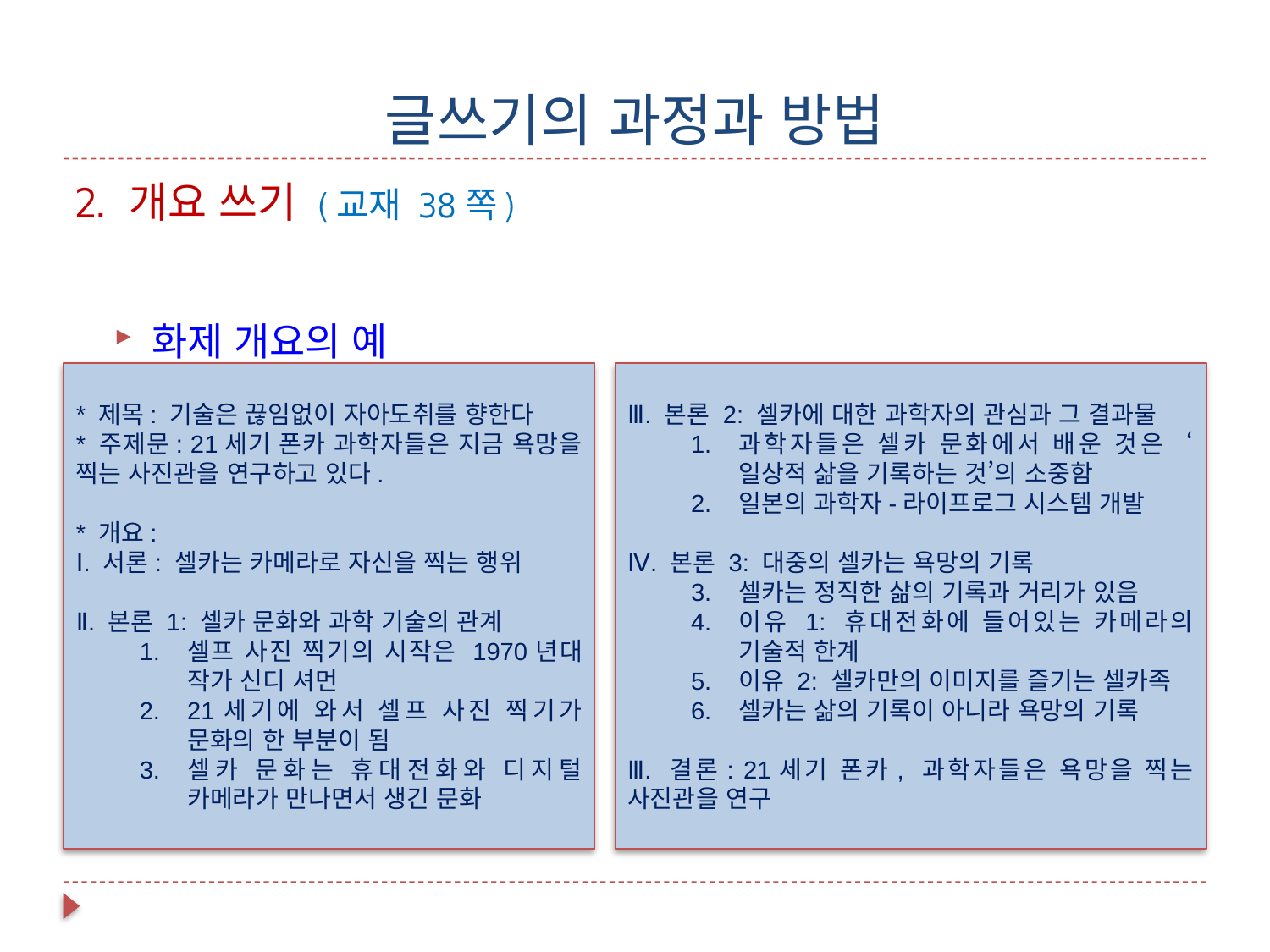

# 글쓰기의 과정과 방법
2. 개요 쓰기 (교재 38쪽)

화제 개요의 예

* 제목: 기술은 끊임없이 자아도취를 향한다
* 주제문: 21세기 폰카 과학자들은 지금 욕망을 찍는 사진관을 연구하고 있다.

* 개요:
Ⅰ. 서론: 셀카는 카메라로 자신을 찍는 행위

Ⅱ. 본론 1: 셀카 문화와 과학 기술의 관계
셀프 사진 찍기의 시작은 1970년대 작가 신디 셔먼
21세기에 와서 셀프 사진 찍기가 문화의 한 부분이 됨
셀카 문화는 휴대전화와 디지털 카메라가 만나면서 생긴 문화

Ⅲ. 본론 2: 셀카에 대한 과학자의 관심과 그 결과물
과학자들은 셀카 문화에서 배운 것은  ‘일상적 삶을 기록하는 것’의 소중함
일본의 과학자-라이프로그 시스템 개발

Ⅳ. 본론 3: 대중의 셀카는 욕망의 기록
셀카는 정직한 삶의 기록과 거리가 있음
이유 1: 휴대전화에 들어있는 카메라의 기술적 한계
이유 2: 셀카만의 이미지를 즐기는 셀카족
셀카는 삶의 기록이 아니라 욕망의 기록

Ⅲ. 결론: 21세기 폰카, 과학자들은 욕망을 찍는 사진관을 연구